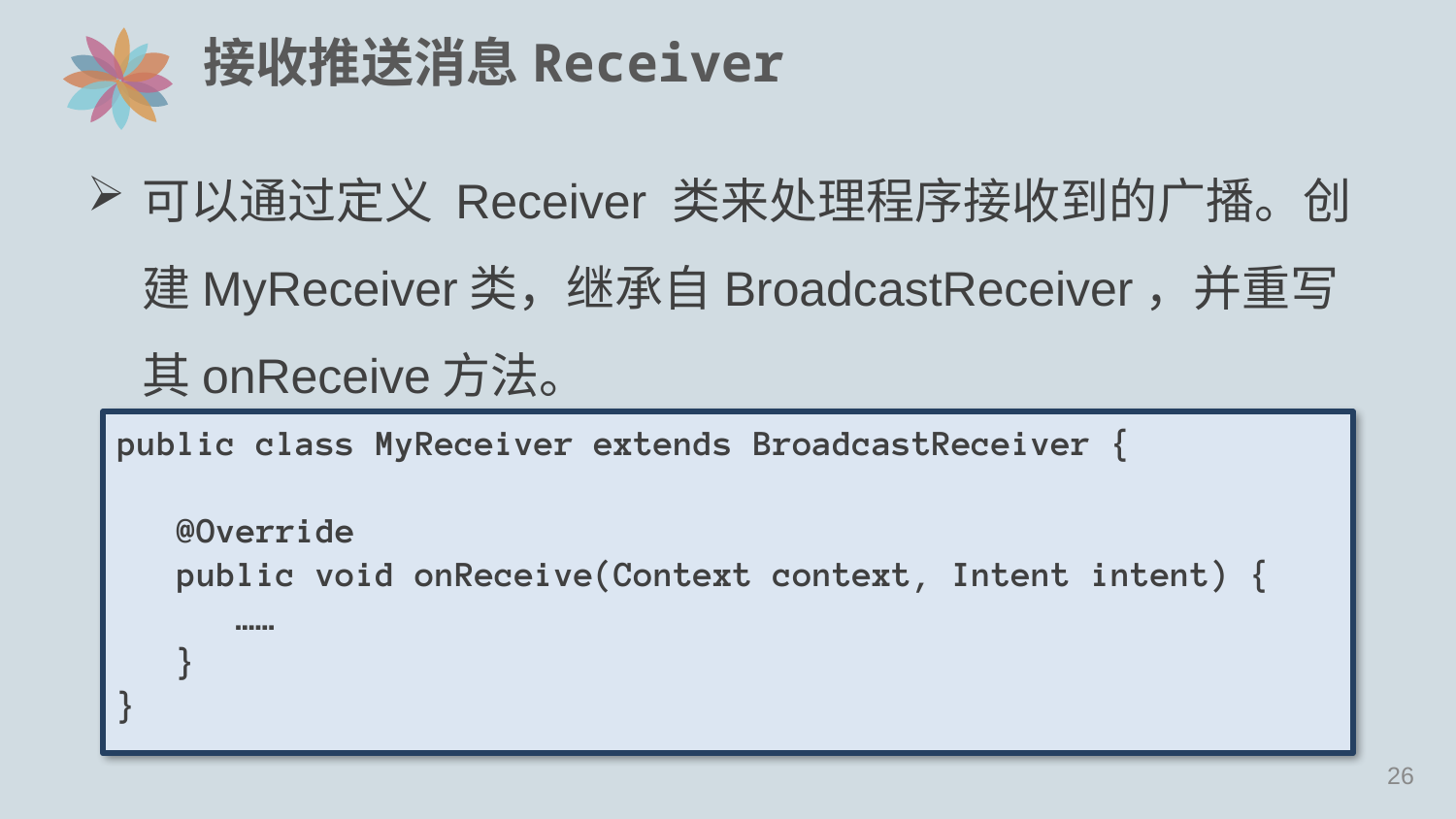

# 接收推送消息Receiver
可以通过定义 Receiver 类来处理程序接收到的广播。创建MyReceiver类，继承自BroadcastReceiver，并重写其onReceive方法。
public class MyReceiver extends BroadcastReceiver {
   @Override
   public void onReceive(Context context, Intent intent) {
      ……
   }
}
26